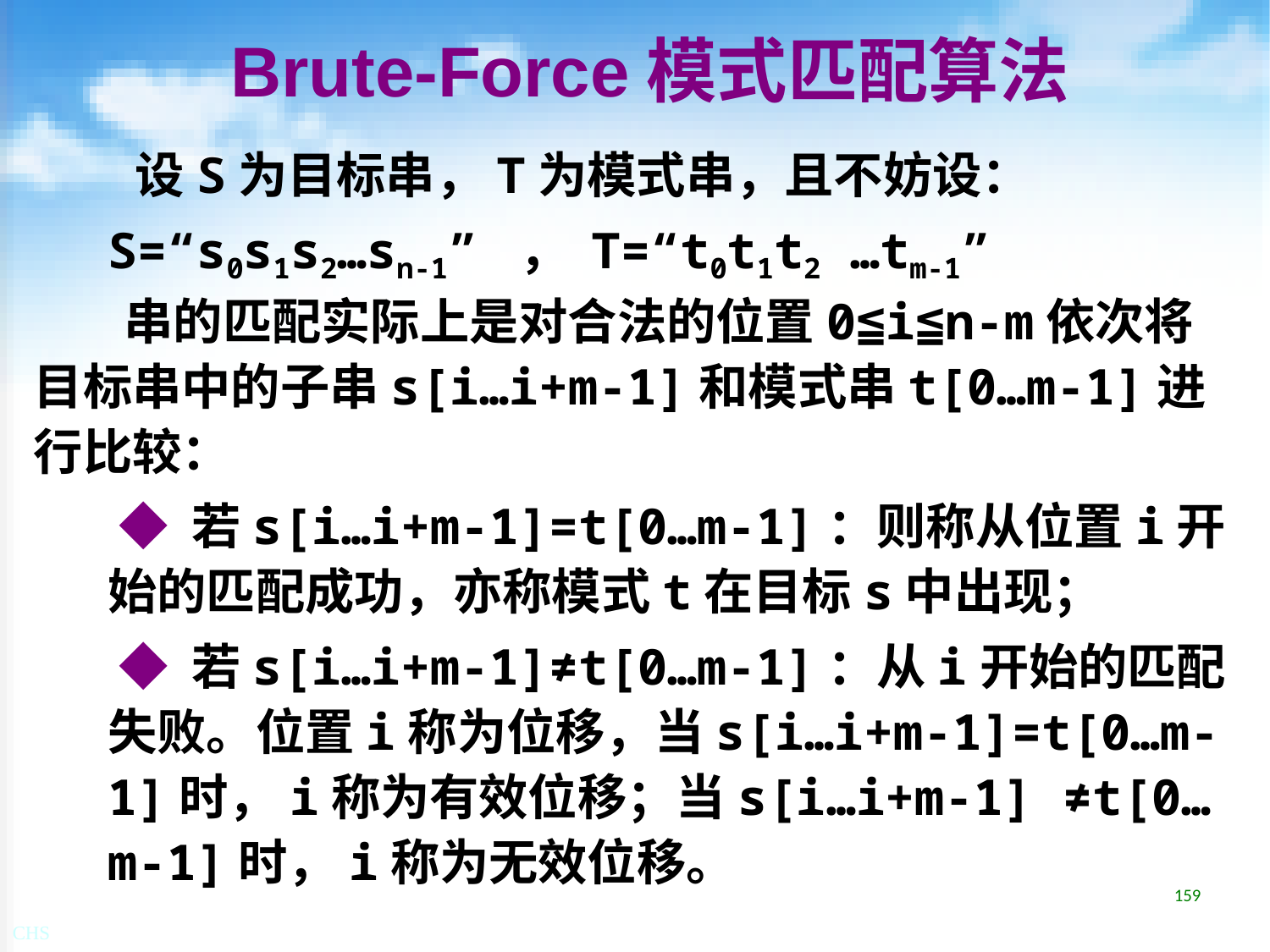

Brute-Force模式匹配算法
# 设S为目标串，T为模式串，且不妨设：
S=“s0s1s2…sn-1” ， T=“t0t1t2 …tm-1”
       串的匹配实际上是对合法的位置0≦i≦n-m依次将目标串中的子串s[i…i+m-1]和模式串t[0…m-1]进行比较：
 ◆ 若s[i…i+m-1]=t[0…m-1]：则称从位置i开始的匹配成功，亦称模式t在目标s中出现；
 ◆ 若s[i…i+m-1]≠t[0…m-1]：从i开始的匹配失败。位置i称为位移，当s[i…i+m-1]=t[0…m-1]时，i称为有效位移；当s[i…i+m-1] ≠t[0…m-1]时，i称为无效位移。
159